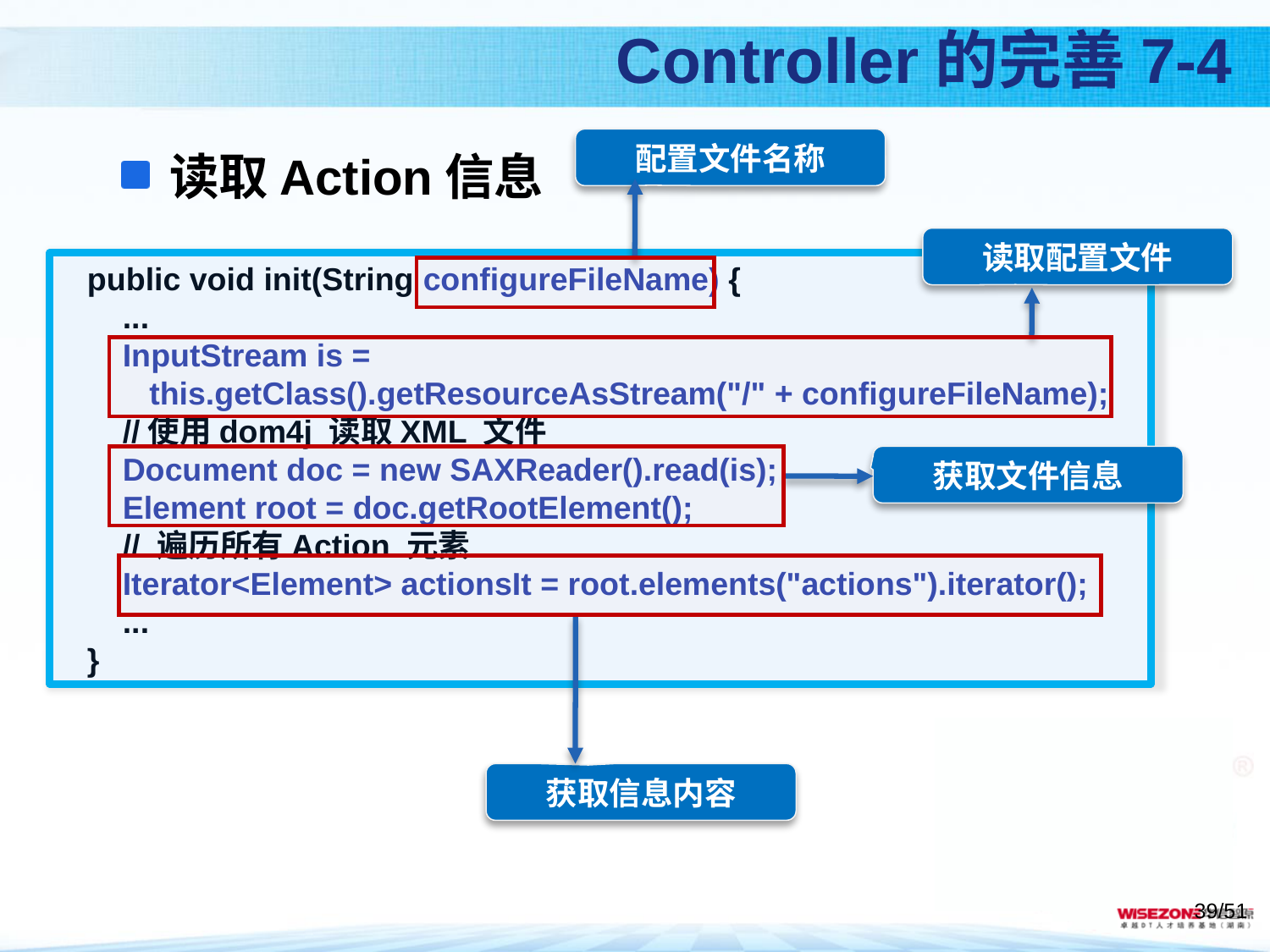

# Controller的完善7-4
配置文件名称
读取Action信息
读取配置文件
public void init(String configureFileName) {
    ...
    InputStream is =
       this.getClass().getResourceAsStream("/" + configureFileName);
    //使用dom4j 读取XML 文件
    Document doc = new SAXReader().read(is);
    Element root = doc.getRootElement();
    // 遍历所有Action 元素
    Iterator<Element> actionsIt = root.elements("actions").iterator();
    ...
}

获取文件信息

获取信息内容
39/51